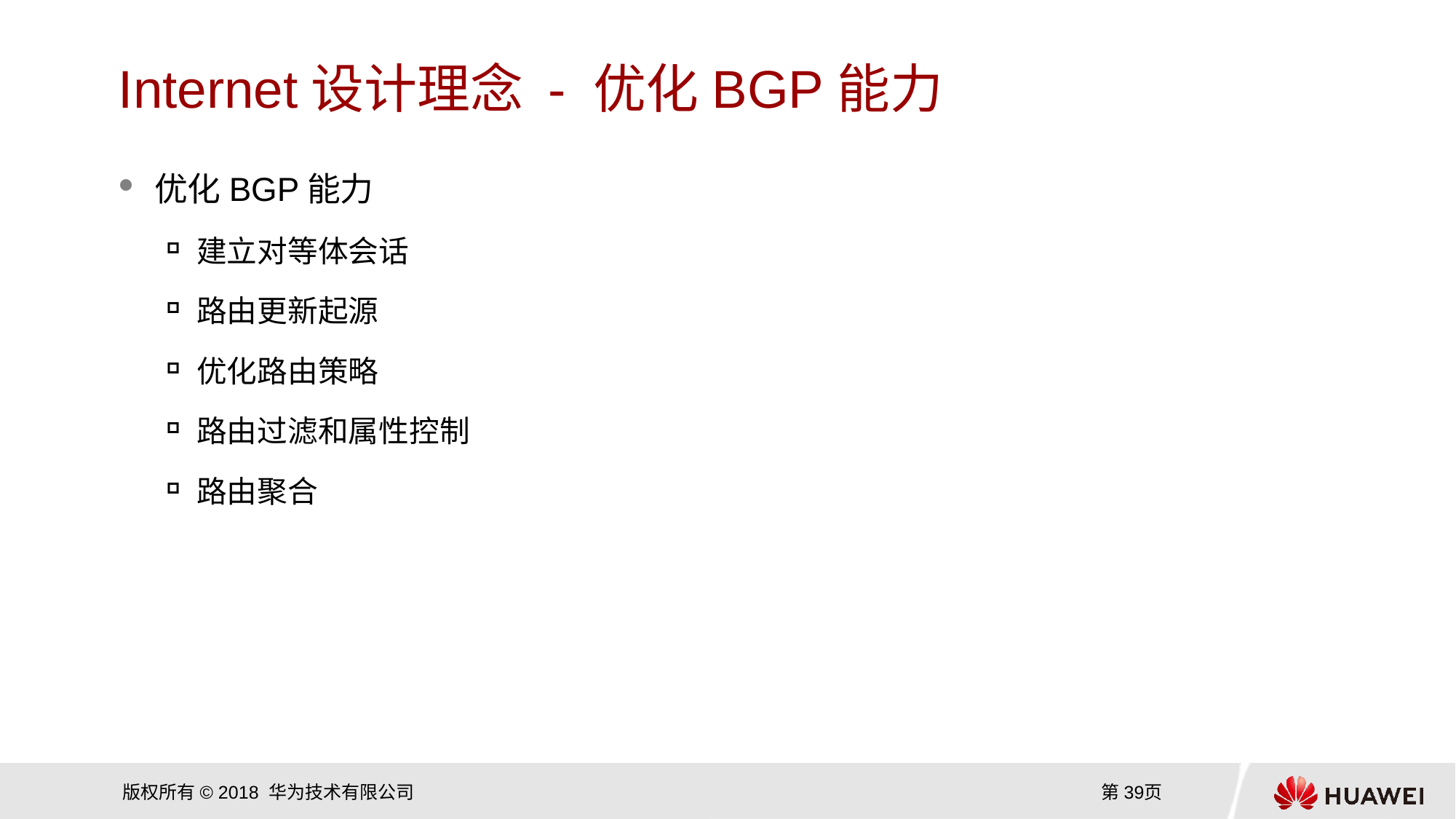

# Internet设计理念 - 优化BGP能力
优化BGP能力
建立对等体会话
路由更新起源
优化路由策略
路由过滤和属性控制
路由聚合